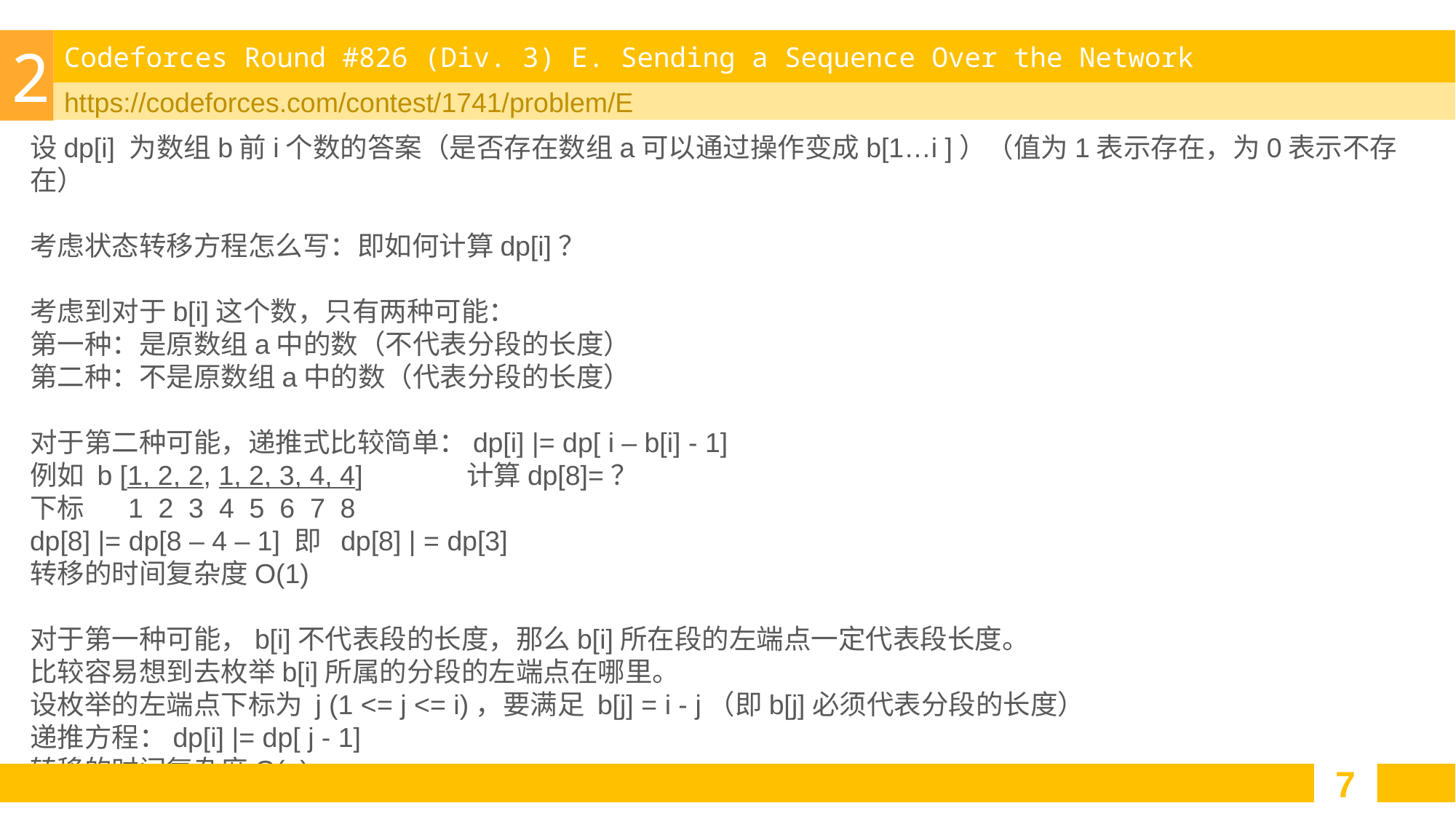

Codeforces Round #826 (Div. 3) E. Sending a Sequence Over the Network
2
https://codeforces.com/contest/1741/problem/E
设dp[i] 为数组b前i个数的答案（是否存在数组a可以通过操作变成b[1…i ]）（值为1表示存在，为0表示不存在）

考虑状态转移方程怎么写：即如何计算dp[i]？

考虑到对于b[i]这个数，只有两种可能：
第一种：是原数组a中的数（不代表分段的长度）
第二种：不是原数组a中的数（代表分段的长度）

对于第二种可能，递推式比较简单：dp[i] |= dp[ i – b[i] - 1]
例如 b [1, 2, 2, 1, 2, 3, 4, 4]	计算dp[8]=？
下标      1  2  3  4  5  6  7  8
dp[8] |= dp[8 – 4 – 1] 即  dp[8] | = dp[3]
转移的时间复杂度O(1)

对于第一种可能，b[i]不代表段的长度，那么b[i]所在段的左端点一定代表段长度。
比较容易想到去枚举b[i]所属的分段的左端点在哪里。
设枚举的左端点下标为 j (1 <= j <= i)，要满足 b[j] = i - j（即b[j]必须代表分段的长度）
递推方程：dp[i] |= dp[ j - 1]
转移的时间复杂度O(n)
7